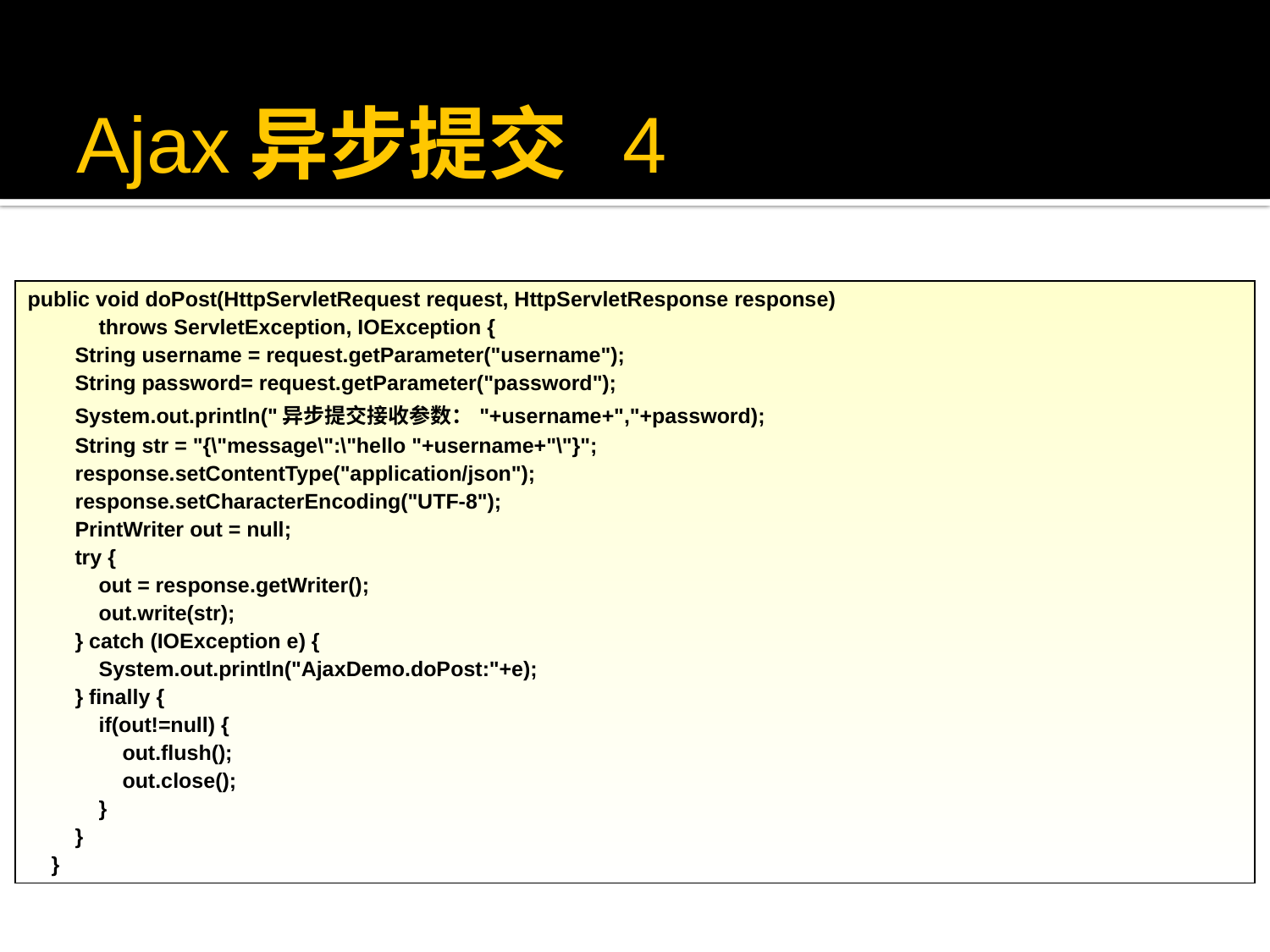

# Ajax异步提交  4
| public void doPost(HttpServletRequest request, HttpServletResponse response) throws ServletException, IOException { String username = request.getParameter("username"); String password= request.getParameter("password"); System.out.println("异步提交接收参数："+username+","+password); String str = "{\"message\":\"hello "+username+"\"}"; response.setContentType("application/json"); response.setCharacterEncoding("UTF-8"); PrintWriter out = null; try { out = response.getWriter(); out.write(str); } catch (IOException e) { System.out.println("AjaxDemo.doPost:"+e); } finally { if(out!=null) { out.flush(); out.close(); } } } |
| --- |
一个ajax的后端代码示例